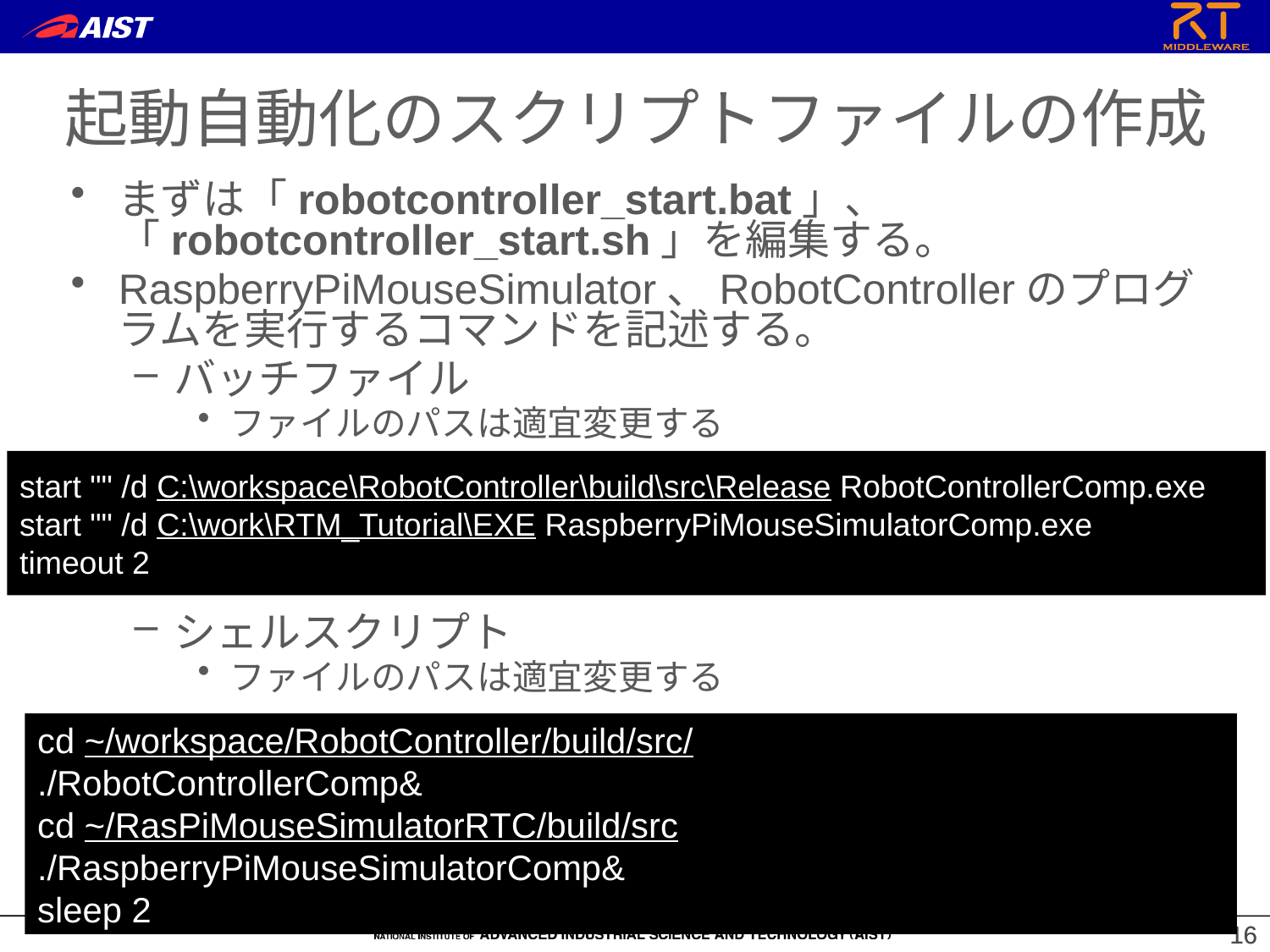

起動自動化のスクリプトファイルの作成
まずは「robotcontroller_start.bat」、 「robotcontroller_start.sh」を編集する。
RaspberryPiMouseSimulator、RobotControllerのプログラムを実行するコマンドを記述する。
バッチファイル
ファイルのパスは適宜変更する

シェルスクリプト
ファイルのパスは適宜変更する

start "" /d C:\workspace\RobotController\build\src\Release RobotControllerComp.exe
start "" /d C:\work\RTM_Tutorial\EXE RaspberryPiMouseSimulatorComp.exe
timeout 2
cd ~/workspace/RobotController/build/src/
./RobotControllerComp&
cd ~/RasPiMouseSimulatorRTC/build/src
./RaspberryPiMouseSimulatorComp&
sleep 2
16
16